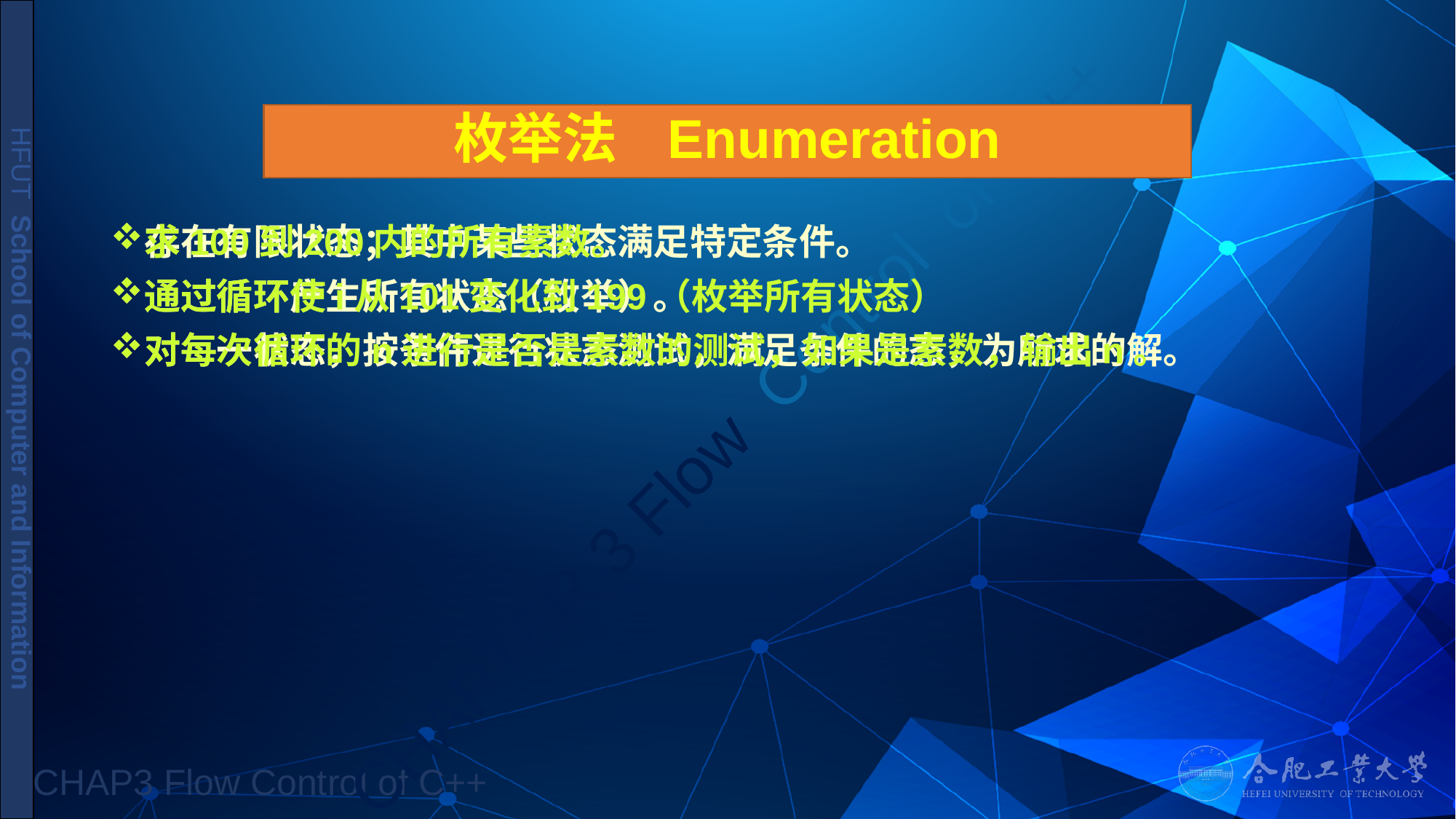

# 枚举法   Enumeration
存在有限状态；其中某些状态满足特定条件。
通过循环产生所有状态（枚举）。
对每一状态，按条件进行状态测试，满足条件的态，为所求的解。
求100到200内的所有素数。
通过循环使i从101变化到199（枚举所有状态）
对每次循环的n进行是否是素数的测试，如果是素数，输出n。